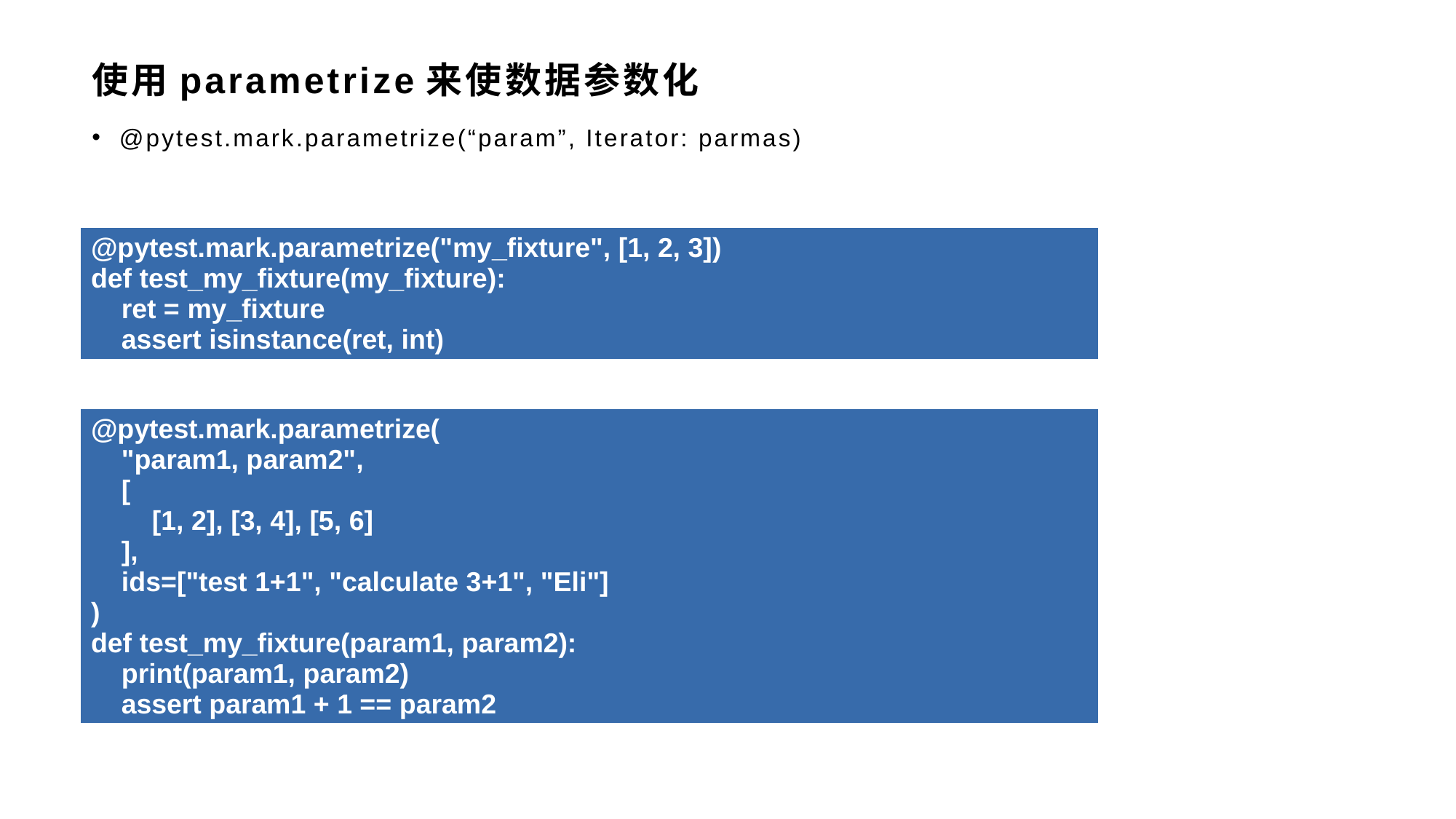

# 使用parametrize来使数据参数化
@pytest.mark.parametrize(“param”, Iterator: parmas)

| @pytest.mark.parametrize("my\_fixture", [1, 2, 3]) def test\_my\_fixture(my\_fixture): ret = my\_fixture assert isinstance(ret, int) |
| --- |
| @pytest.mark.parametrize( "param1, param2", [ [1, 2], [3, 4], [5, 6] ], ids=["test 1+1", "calculate 3+1", "Eli"] ) def test\_my\_fixture(param1, param2): print(param1, param2) assert param1 + 1 == param2 |
| --- |